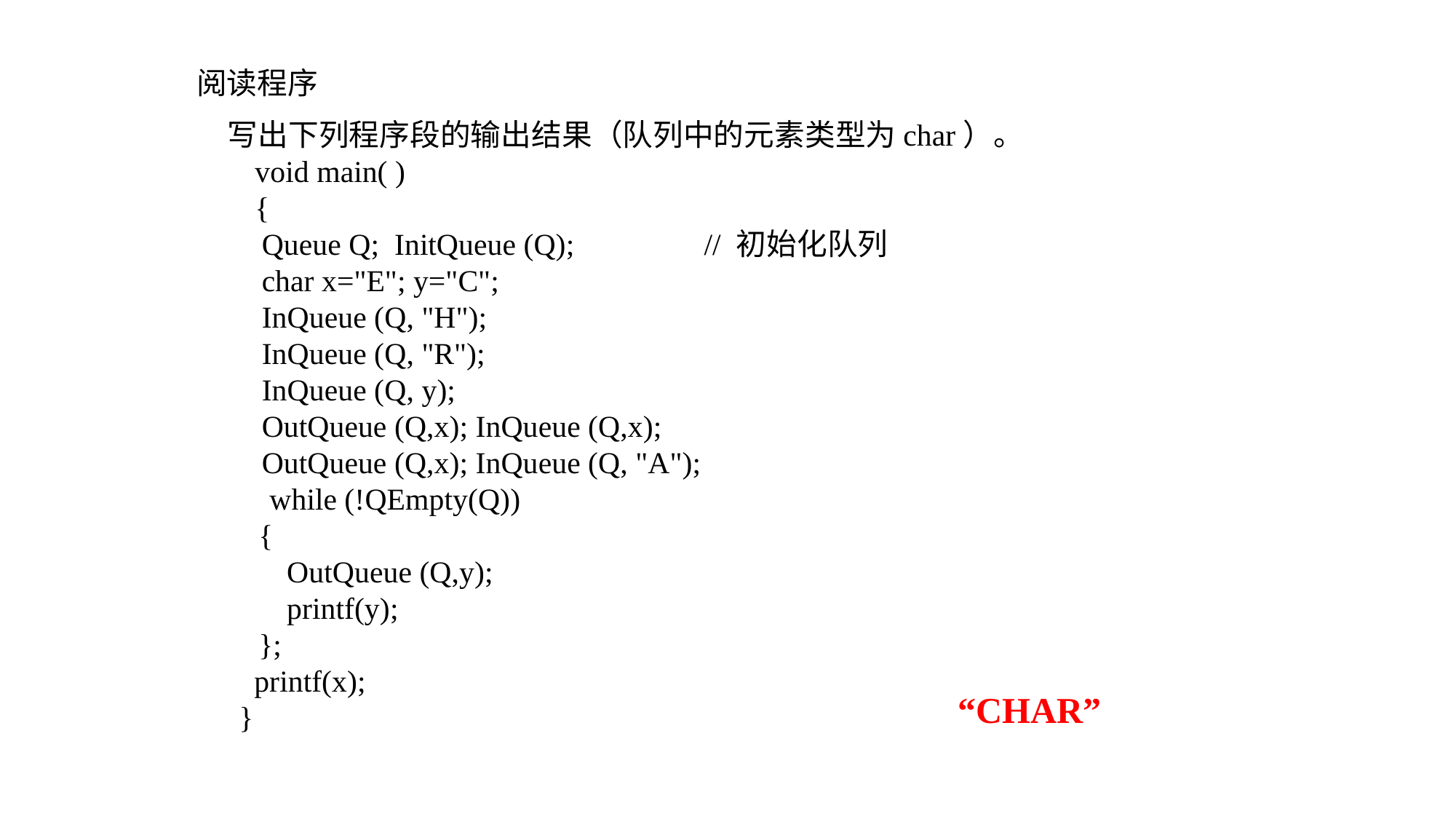

阅读程序
写出下列程序段的输出结果（队列中的元素类型为char）。
void main( )
{
   Queue Q;  InitQueue (Q);                 // 初始化队列
   char x="E"; y="C";
   InQueue (Q, "H");
   InQueue (Q, "R");
   InQueue (Q, y);
   OutQueue (Q,x); InQueue (Q,x);
   OutQueue (Q,x); InQueue (Q, "A");
    while (!QEmpty(Q))
   {
OutQueue (Q,y);
printf(y);
   };
  printf(x);
}
“CHAR”